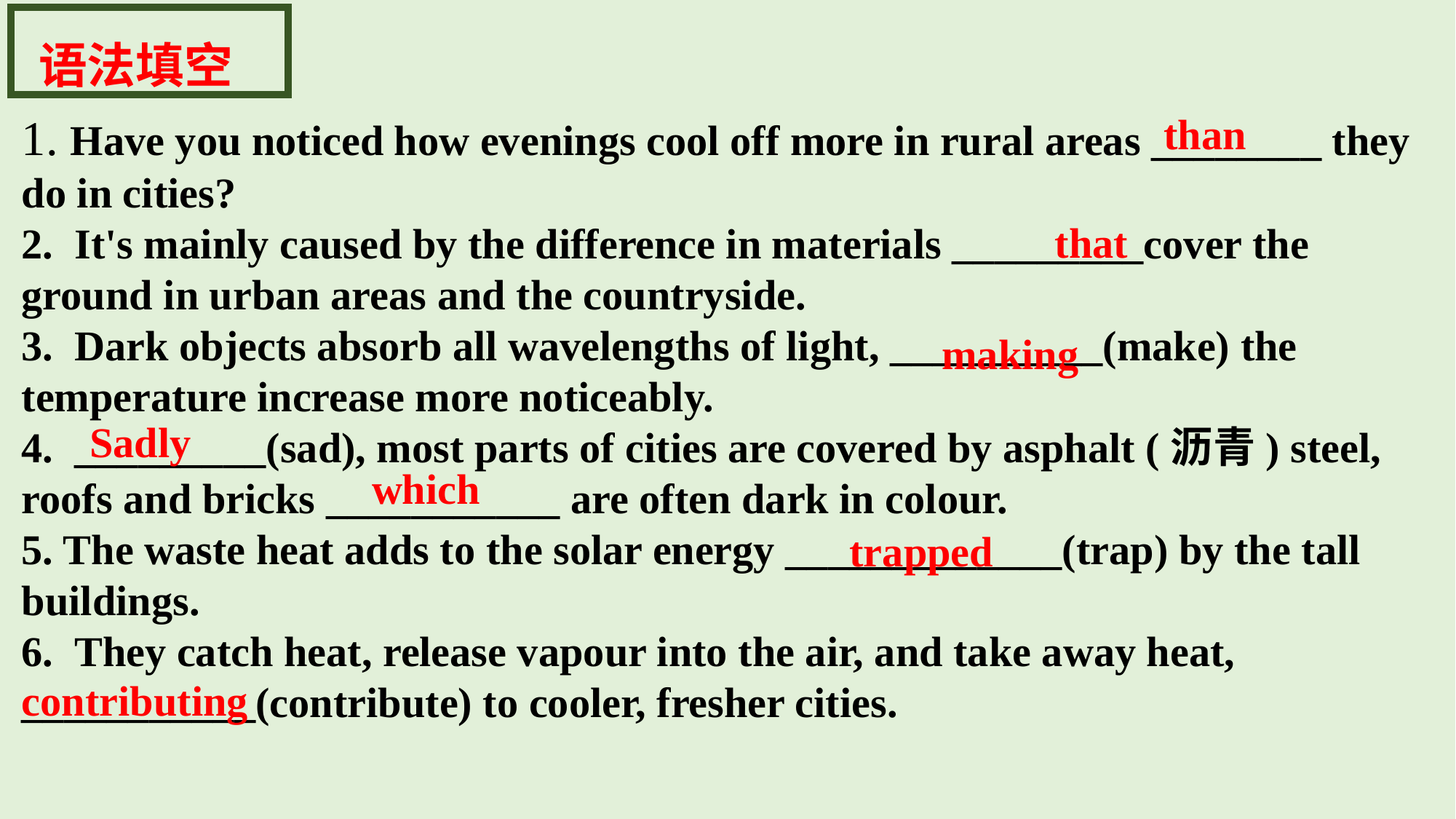

语法填空

than
1. Have you noticed how evenings cool off more in rural areas ________ they  do in cities?
2.  It's mainly caused by the difference in materials _________cover the  ground in urban areas and the countryside.
3.  Dark objects absorb all wavelengths of light, __________(make) the temperature increase more noticeably.
4.  _________(sad), most parts of cities are covered by asphalt (沥青) steel, roofs and bricks ___________ are often dark in colour.
5. The waste heat adds to the solar energy _____________(trap) by the tall buildings.
6.  They catch heat, release vapour into the air, and take away heat, ___________(contribute) to cooler, fresher cities.

that
making
Sadly
which
trapped
contributing